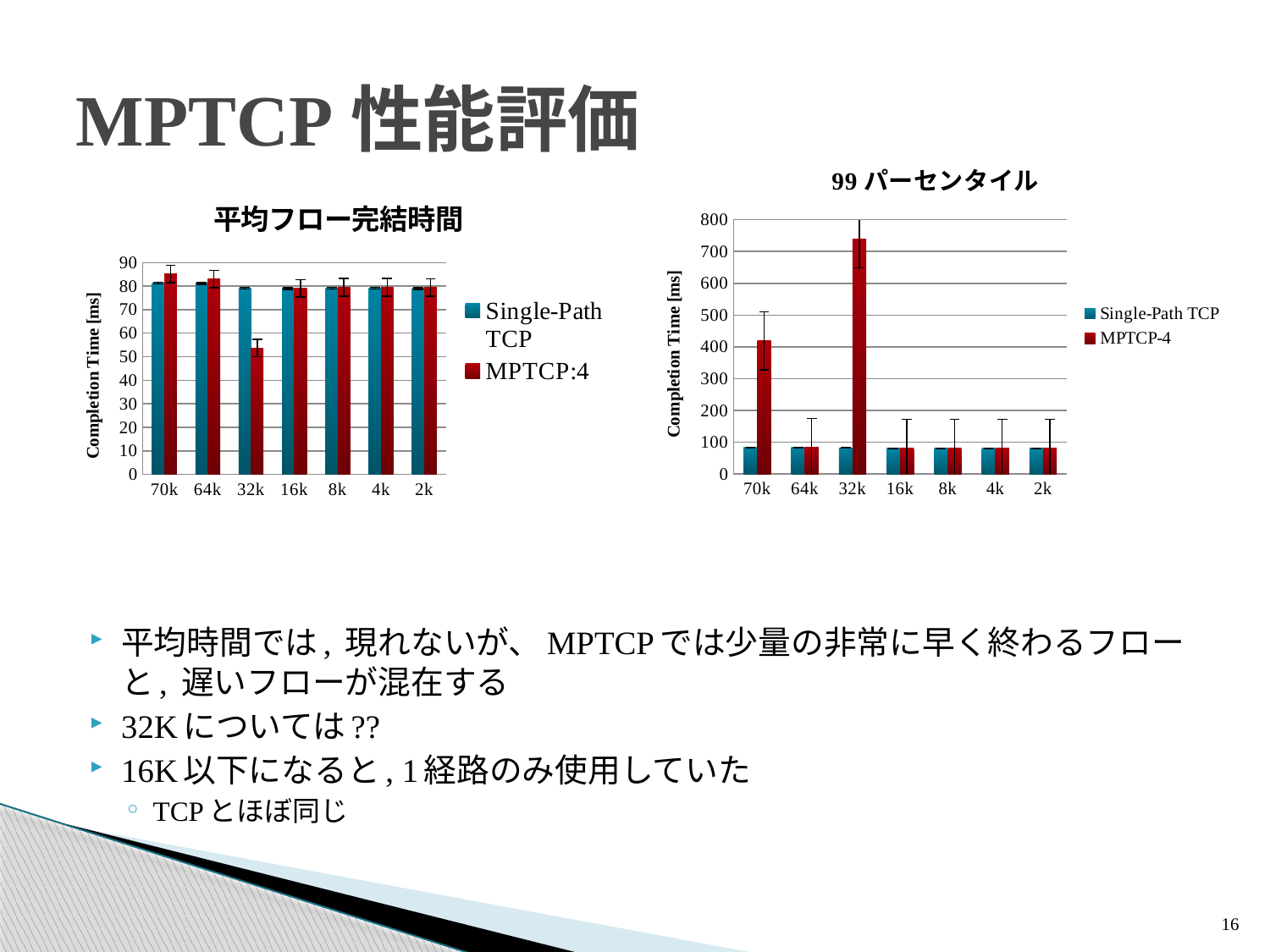

# MPTCP性能評価

### Chart: 99パーセンタイル

| Category | Single-Path TCP | MPTCP-4 |
|---|---|---|
| 70k | 82.92327 | 418.6309999999995 |
| 64k | 82.71238999999979 | 82.81684999999987 |
| 32k | 82.0669999999999 | 740.3477600000028 |
| 16k | 80.0710000000002 | 80.071 |
| 8k | 80.07099999999986 | 80.0719999999999 |
| 4k | 80.0719999999999 | 80.0719999999999 |
| 2k | 80.0719999999999 | 80.0719999999999 |

### Chart: 平均フロー完結時間

| Category |  |  |
|---|---|---|
| 70k | 81.2614140746506 | 85.20642358450436 |
| 64k | 81.15791725663748 | 83.0172154811716 |
| 32k | 79.20551834012647 | 53.66421941309294 |
| 16k | 78.9675962214414 | 79.0412864099161 |
| 8k | 79.18578317008041 | 79.50062225969667 |
| 4k | 79.08079307432448 | 79.50062225969664 |
| 2k | 78.98944415312015 | 79.33021502209161 |
平均時間では, 現れないが、MPTCPでは少量の非常に早く終わるフローと, 遅いフローが混在する
32Kについては??
16K以下になると, 1経路のみ使用していた
TCPとほぼ同じ
16